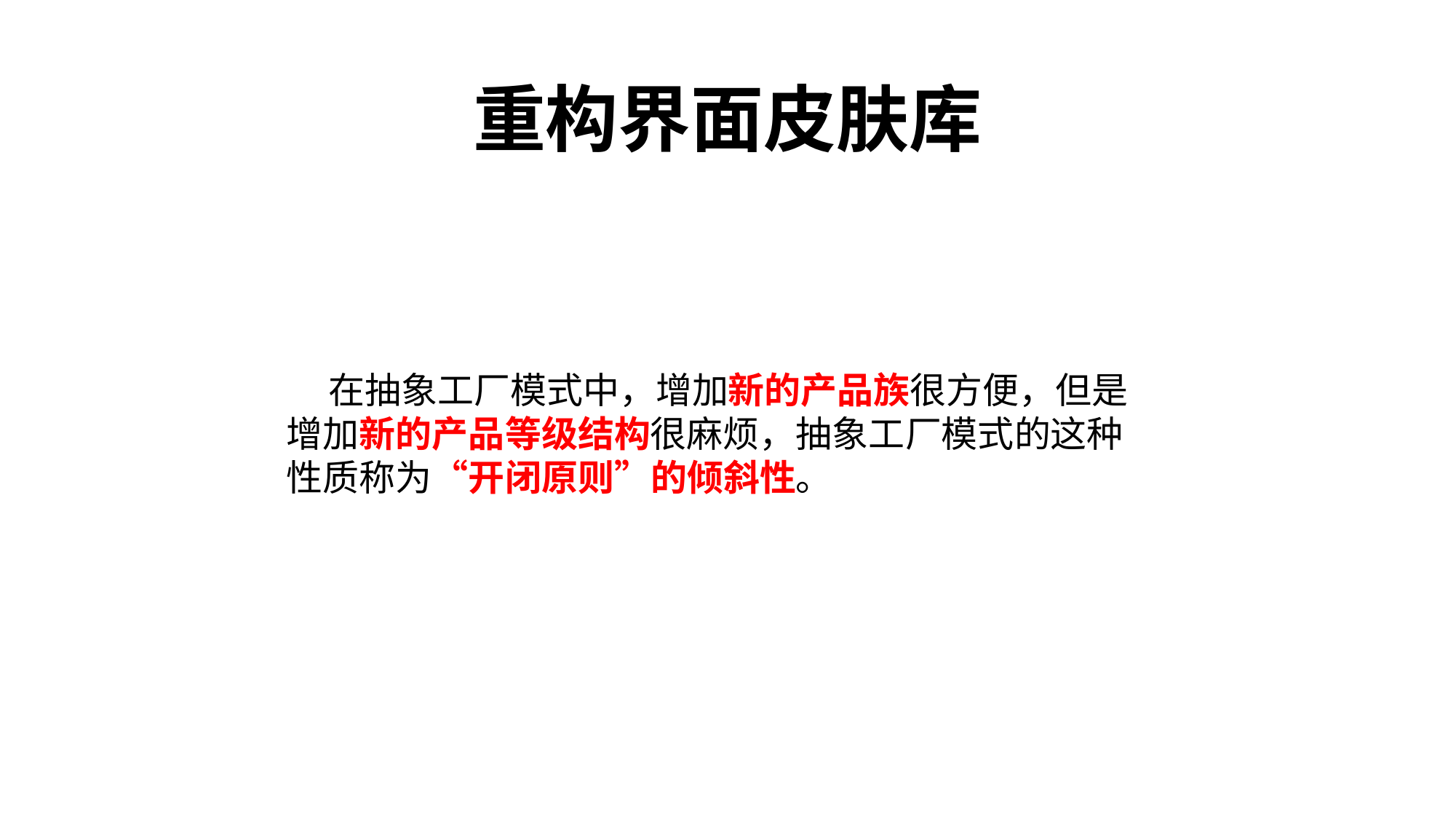

# 重构界面皮肤库
    在抽象工厂模式中，增加新的产品族很方便，但是增加新的产品等级结构很麻烦，抽象工厂模式的这种性质称为“开闭原则”的倾斜性。